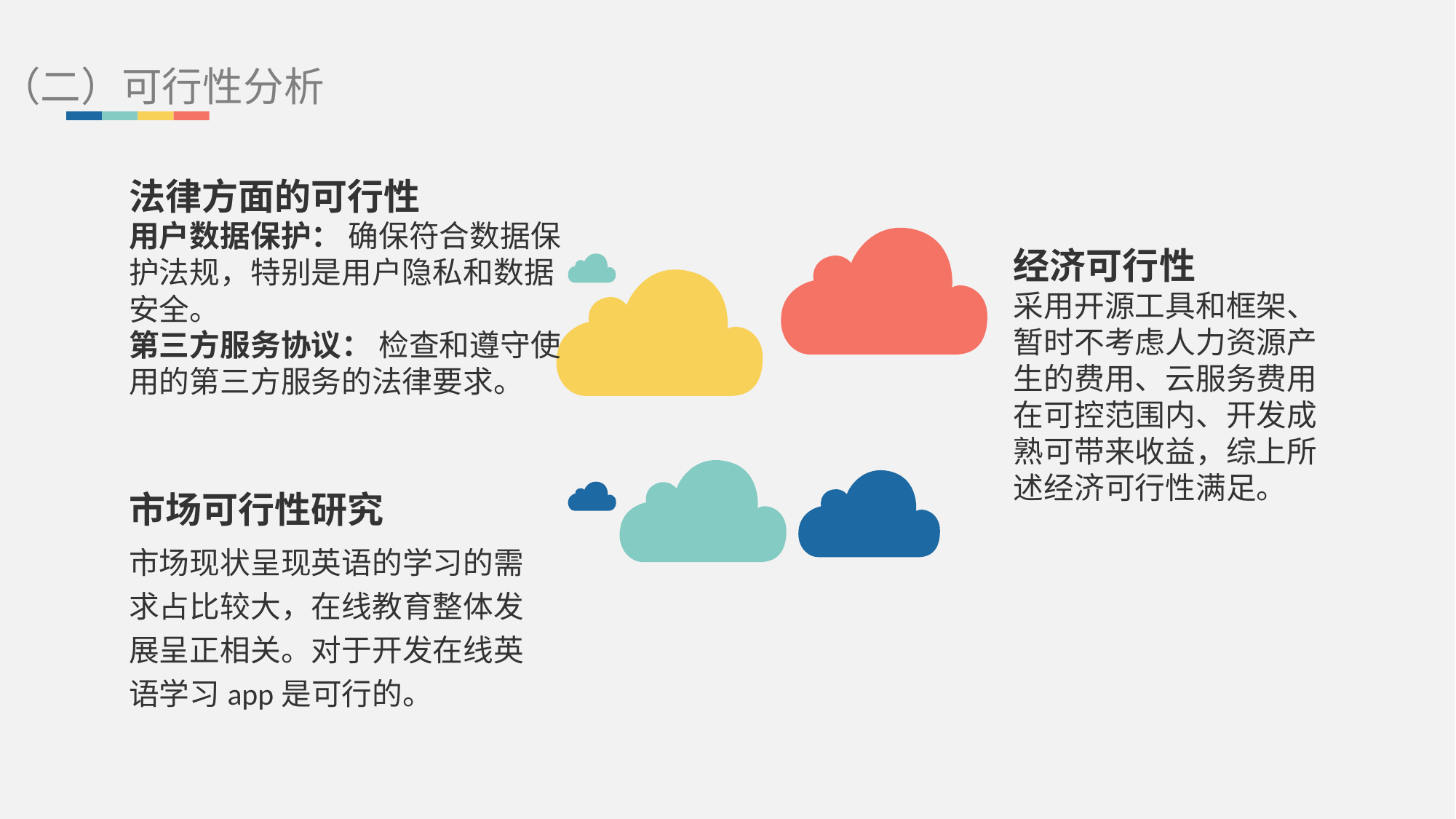

（二）可行性分析

法律方面的可行性
用户数据保护： 确保符合数据保护法规，特别是用户隐私和数据安全。
第三方服务协议： 检查和遵守使用的第三方服务的法律要求。

经济可行性
采用开源工具和框架、暂时不考虑人力资源产生的费用、云服务费用在可控范围内、开发成熟可带来收益，综上所述经济可行性满足。

市场可行性研究
市场现状呈现英语的学习的需求占比较大，在线教育整体发展呈正相关。对于开发在线英语学习app是可行的。